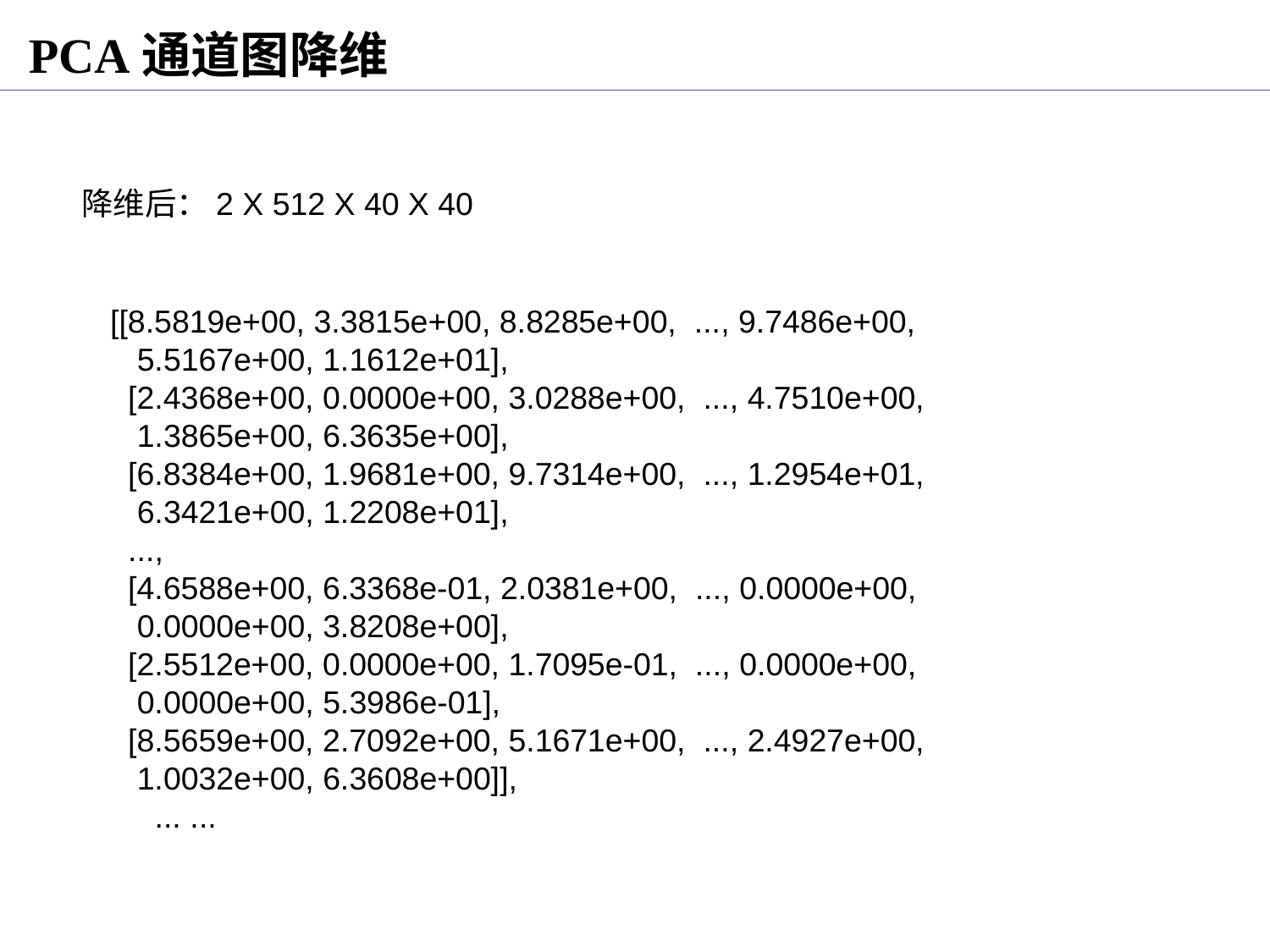

PCA通道图降维
降维后：2 X 512 X 40 X 40
        [[8.5819e+00, 3.3815e+00, 8.8285e+00,  ..., 9.7486e+00,
           5.5167e+00, 1.1612e+01],
          [2.4368e+00, 0.0000e+00, 3.0288e+00,  ..., 4.7510e+00,
           1.3865e+00, 6.3635e+00],
          [6.8384e+00, 1.9681e+00, 9.7314e+00,  ..., 1.2954e+01,
           6.3421e+00, 1.2208e+01],
          ...,
          [4.6588e+00, 6.3368e-01, 2.0381e+00,  ..., 0.0000e+00,
           0.0000e+00, 3.8208e+00],
          [2.5512e+00, 0.0000e+00, 1.7095e-01,  ..., 0.0000e+00,
           0.0000e+00, 5.3986e-01],
          [8.5659e+00, 2.7092e+00, 5.1671e+00,  ..., 2.4927e+00,
           1.0032e+00, 6.3608e+00]],
             ... ...